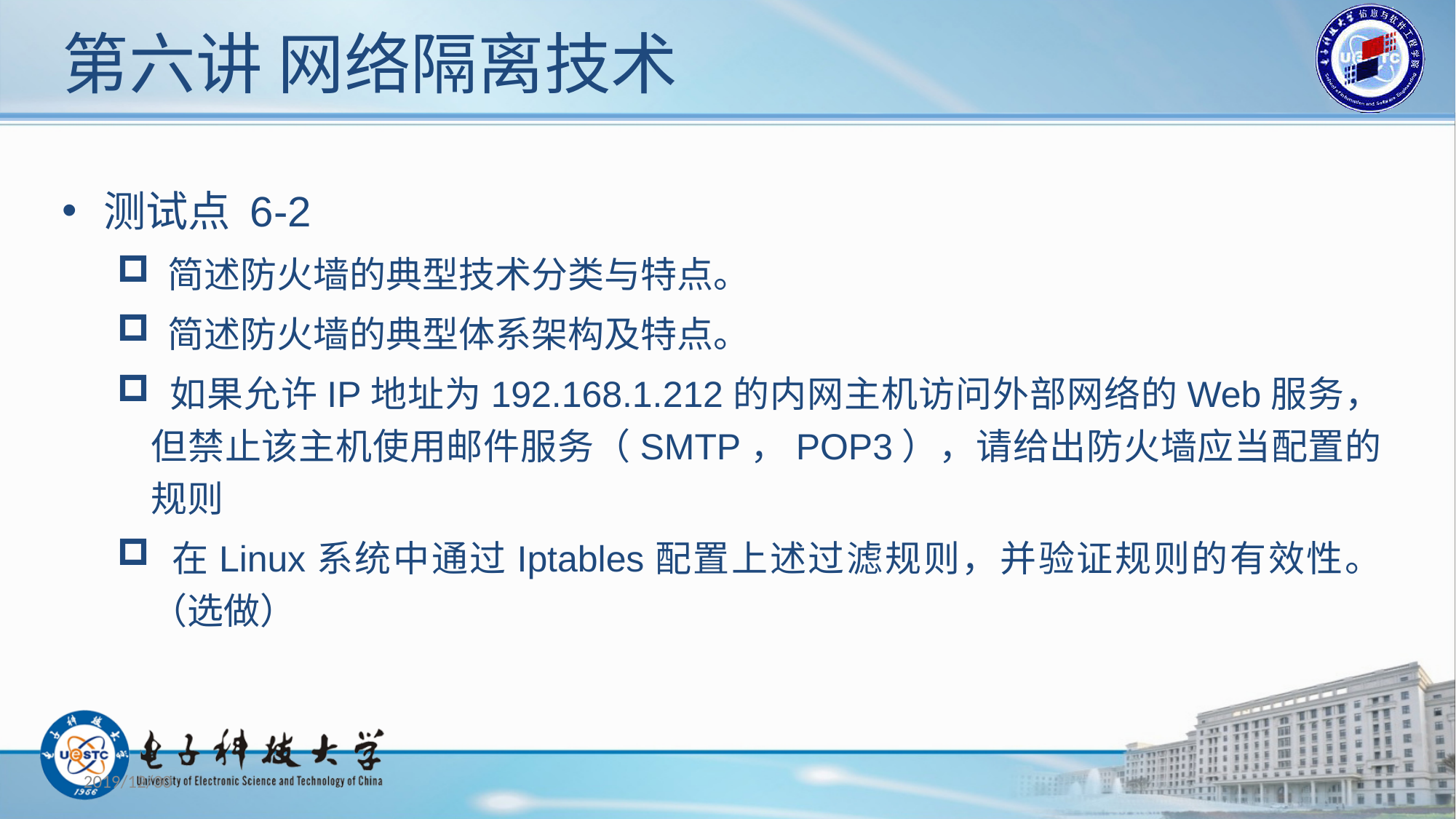

# 第六讲 网络隔离技术
测试点 6-2
 简述防火墙的典型技术分类与特点。
 简述防火墙的典型体系架构及特点。
 如果允许IP地址为192.168.1.212的内网主机访问外部网络的Web服务，但禁止该主机使用邮件服务（SMTP，POP3），请给出防火墙应当配置的规则
 在Linux系统中通过Iptables配置上述过滤规则，并验证规则的有效性。（选做）
2019/12/30